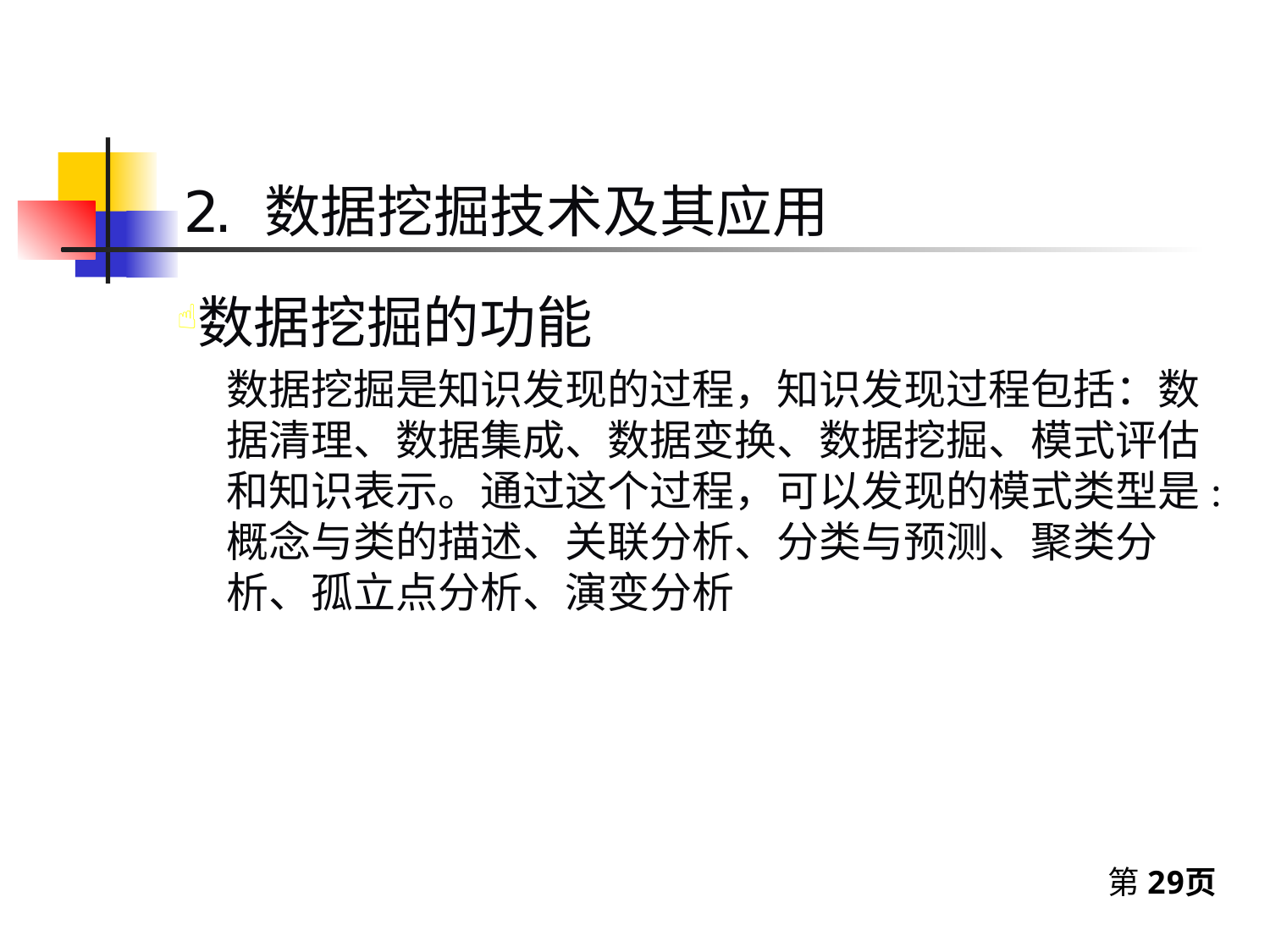

2. 数据挖掘技术及其应用
数据挖掘的功能
数据挖掘是知识发现的过程，知识发现过程包括：数据清理、数据集成、数据变换、数据挖掘、模式评估和知识表示。通过这个过程，可以发现的模式类型是:概念与类的描述、关联分析、分类与预测、聚类分析、孤立点分析、演变分析